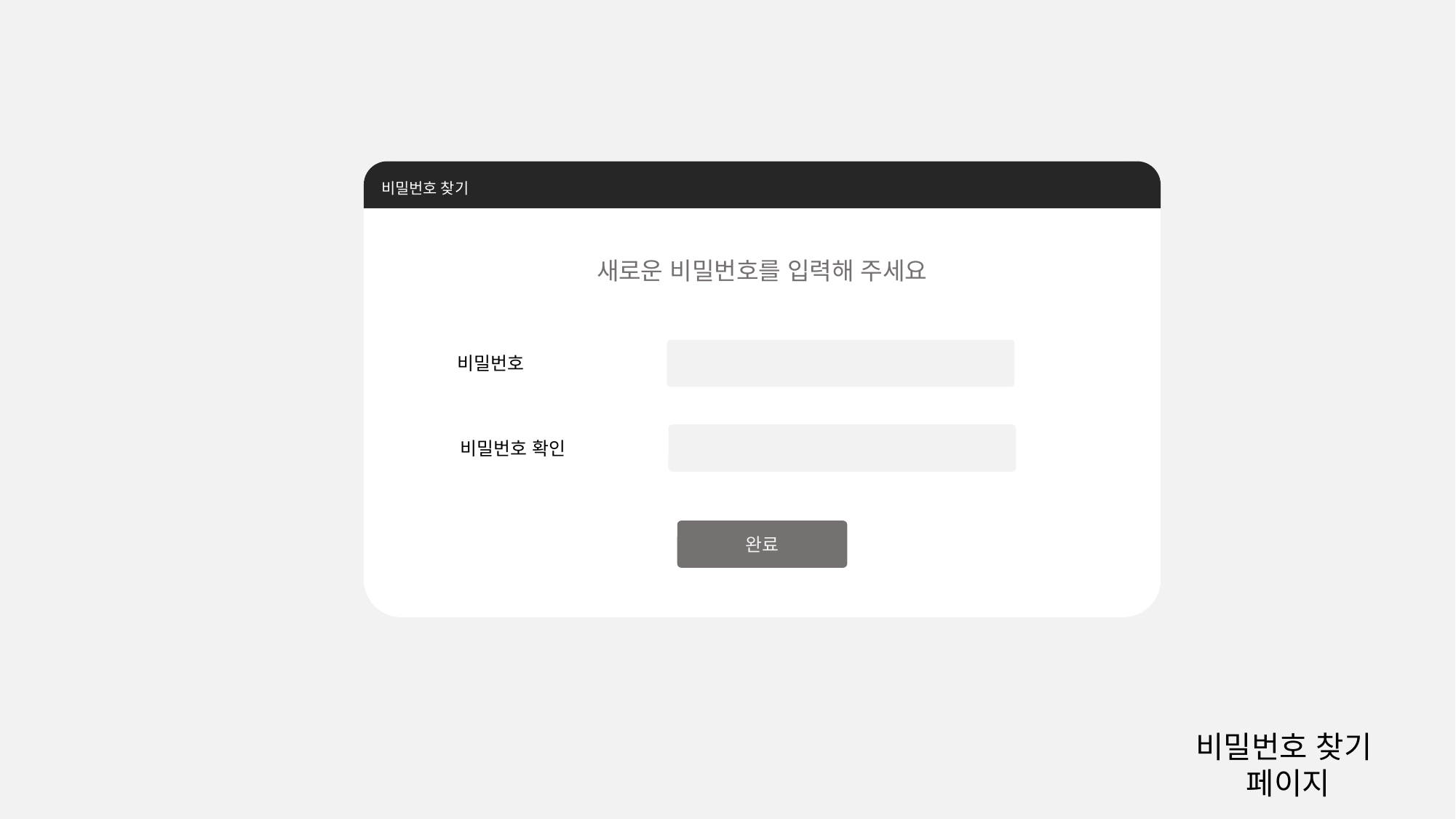

비밀번호 찾기
새로운 비밀번호를 입력해 주세요

비밀번호

비밀번호 확인
완료
비밀번호 찾기
페이지